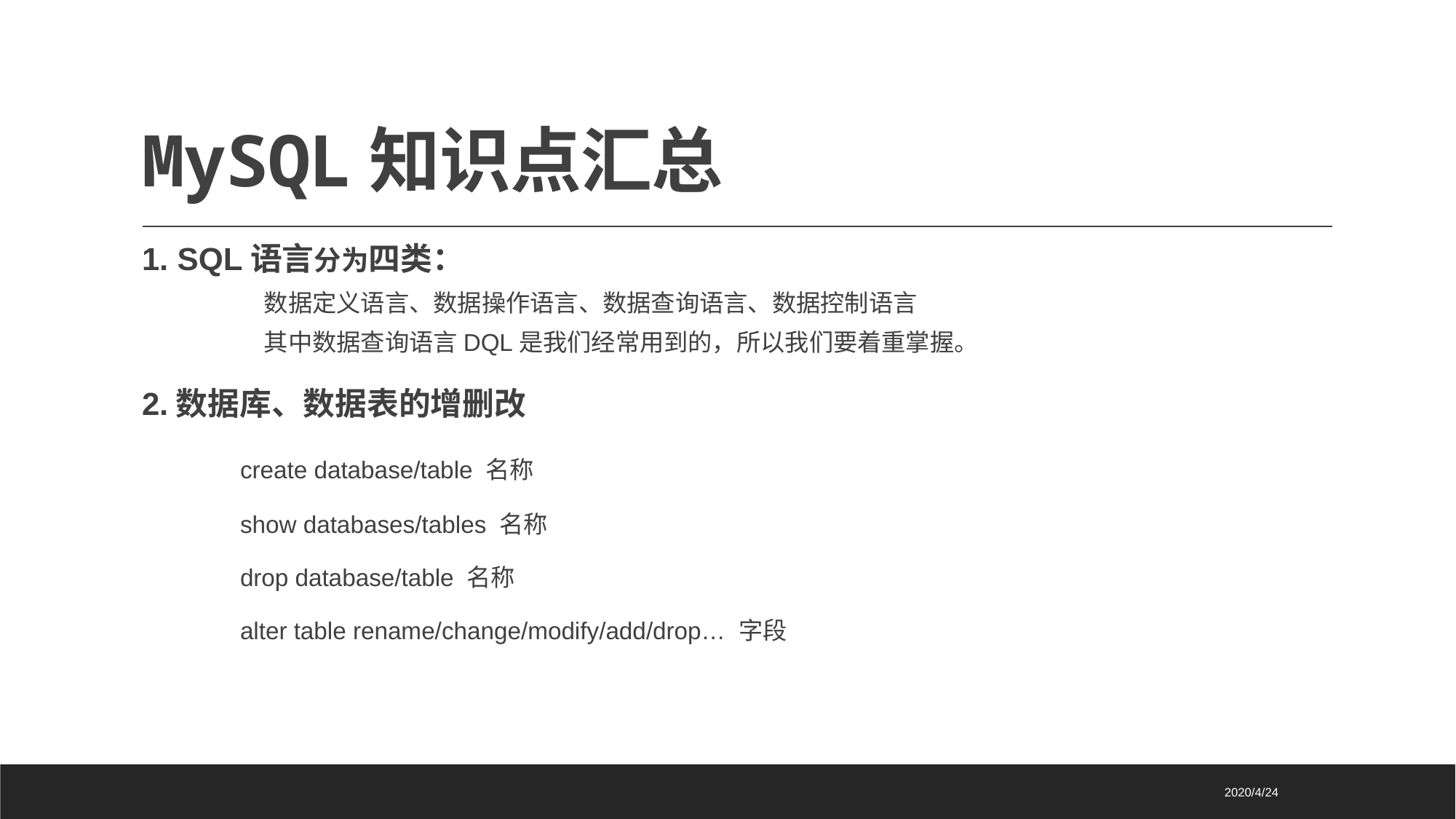

# MySQL知识点汇总
1. SQL语言分为四类：
 	数据定义语言、数据操作语言、数据查询语言、数据控制语言
	其中数据查询语言DQL是我们经常用到的，所以我们要着重掌握。
2.数据库、数据表的增删改
	create database/table 名称
	show databases/tables 名称
	drop database/table 名称
	alter table rename/change/modify/add/drop… 字段
2020/4/24